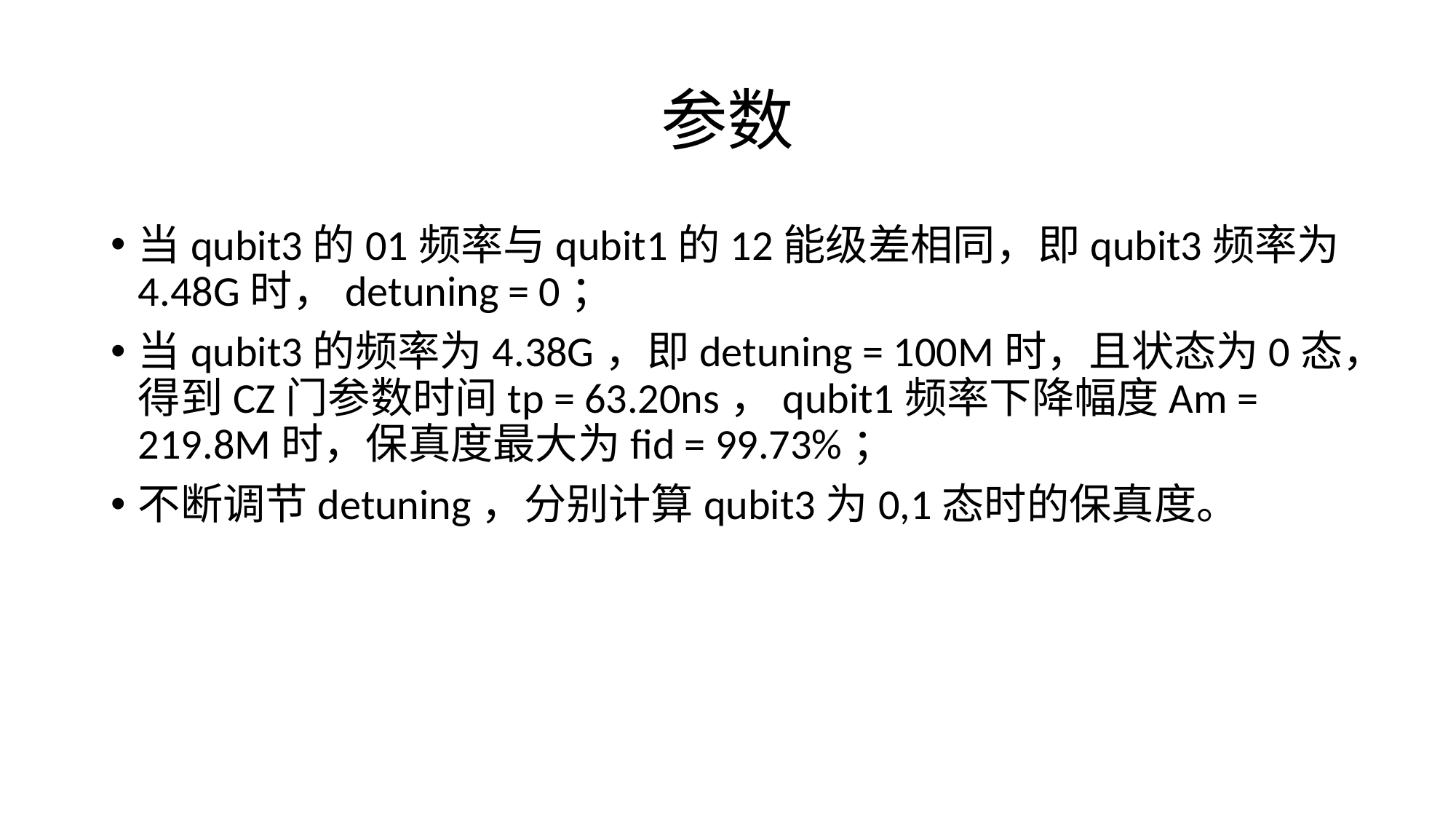

# 参数
当qubit3的01频率与qubit1的12能级差相同，即qubit3频率为4.48G时，detuning = 0；
当qubit3的频率为4.38G，即detuning = 100M时，且状态为0态，得到CZ门参数时间tp = 63.20ns，qubit1频率下降幅度Am = 219.8M时，保真度最大为fid = 99.73%；
不断调节detuning，分别计算qubit3为0,1态时的保真度。